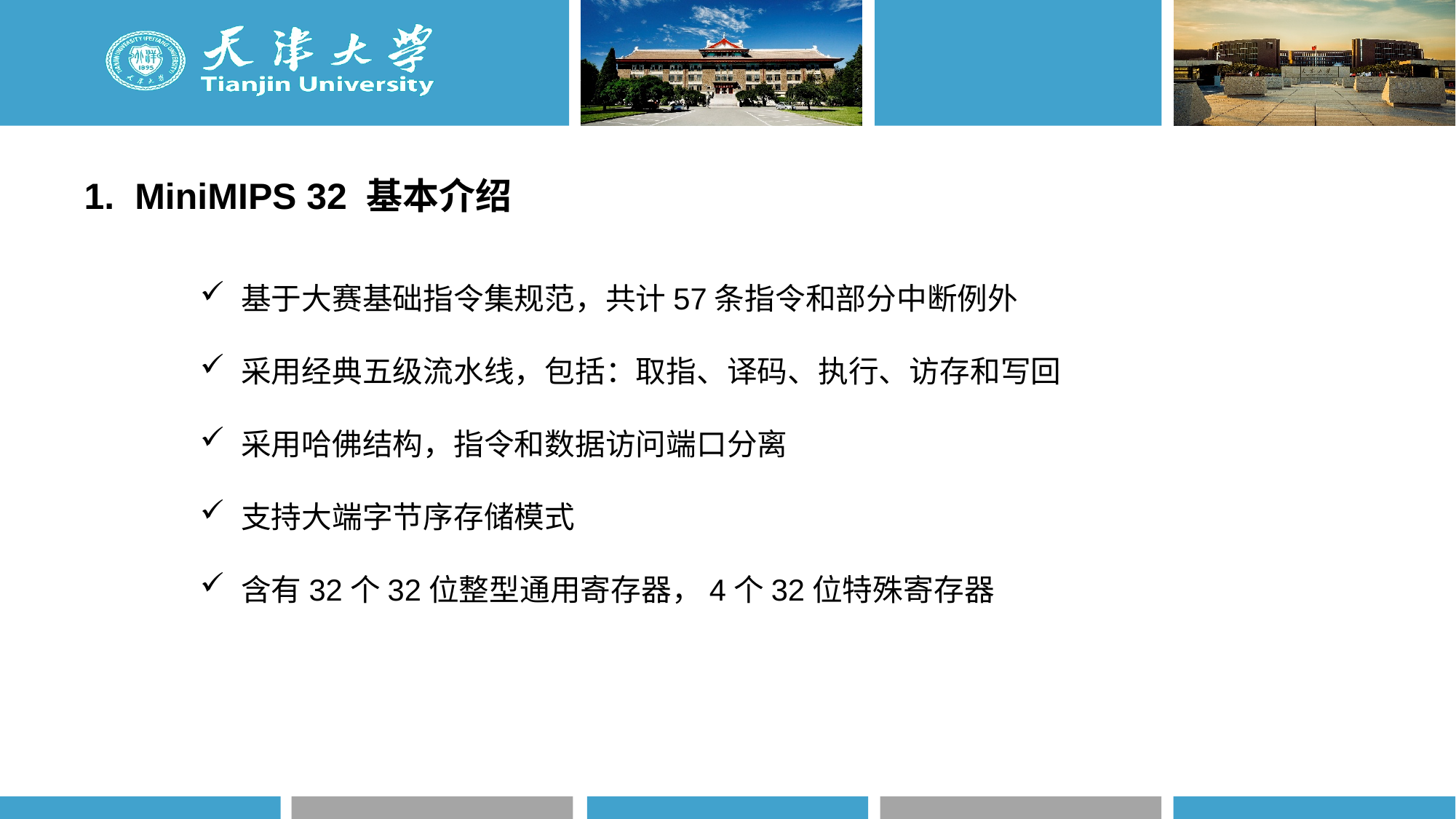

1.  MiniMIPS 32 基本介绍
基于大赛基础指令集规范，共计57条指令和部分中断例外

采用经典五级流水线，包括：取指、译码、执行、访存和写回

采用哈佛结构，指令和数据访问端口分离

支持大端字节序存储模式

含有32个32位整型通用寄存器，4个32位特殊寄存器